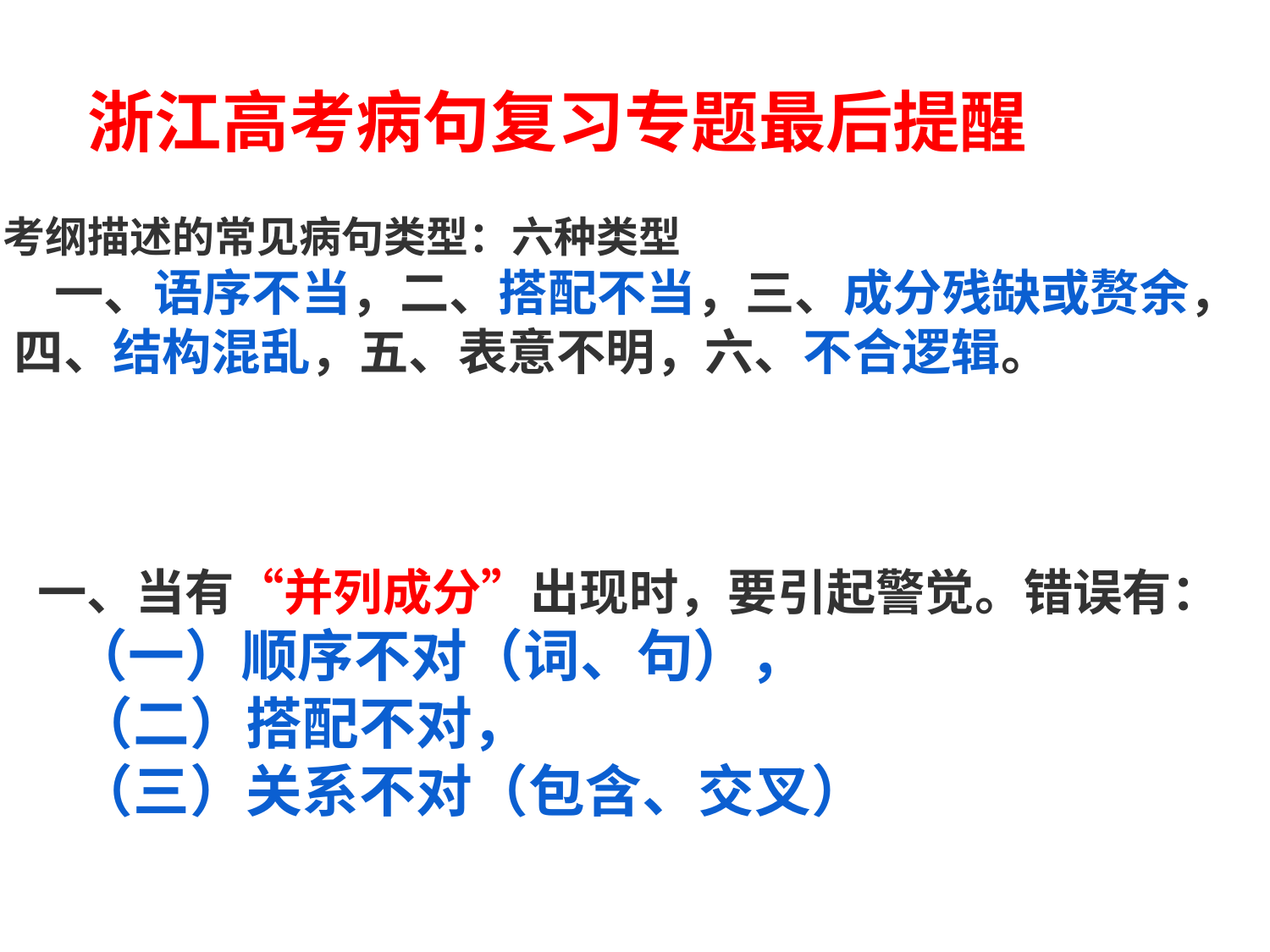

浙江高考病句复习专题最后提醒
考纲描述的常见病句类型：六种类型
    一、语序不当，二、搭配不当，三、成分残缺或赘余，  四、结构混乱，五、表意不明，六、不合逻辑。
一、当有“并列成分”出现时，要引起警觉。错误有：
  （一）顺序不对（词、句），
  （二）搭配不对，
  （三）关系不对（包含、交叉）